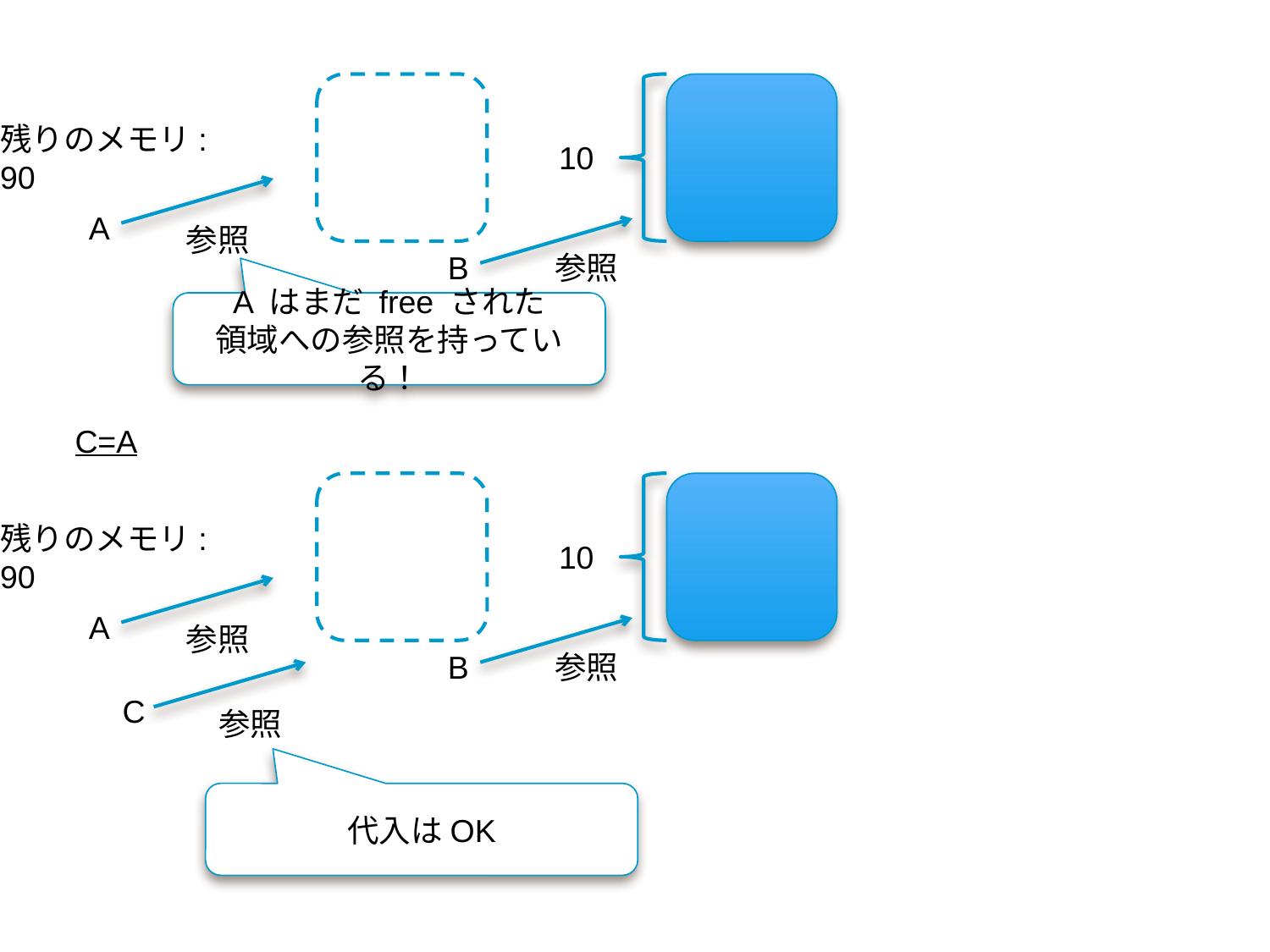

残りのメモリ:
90
10
A
参照
B
参照
A はまだ free された
領域への参照を持っている！
C=A

残りのメモリ:
90
10
A
参照
B
参照
C
参照
代入はOK